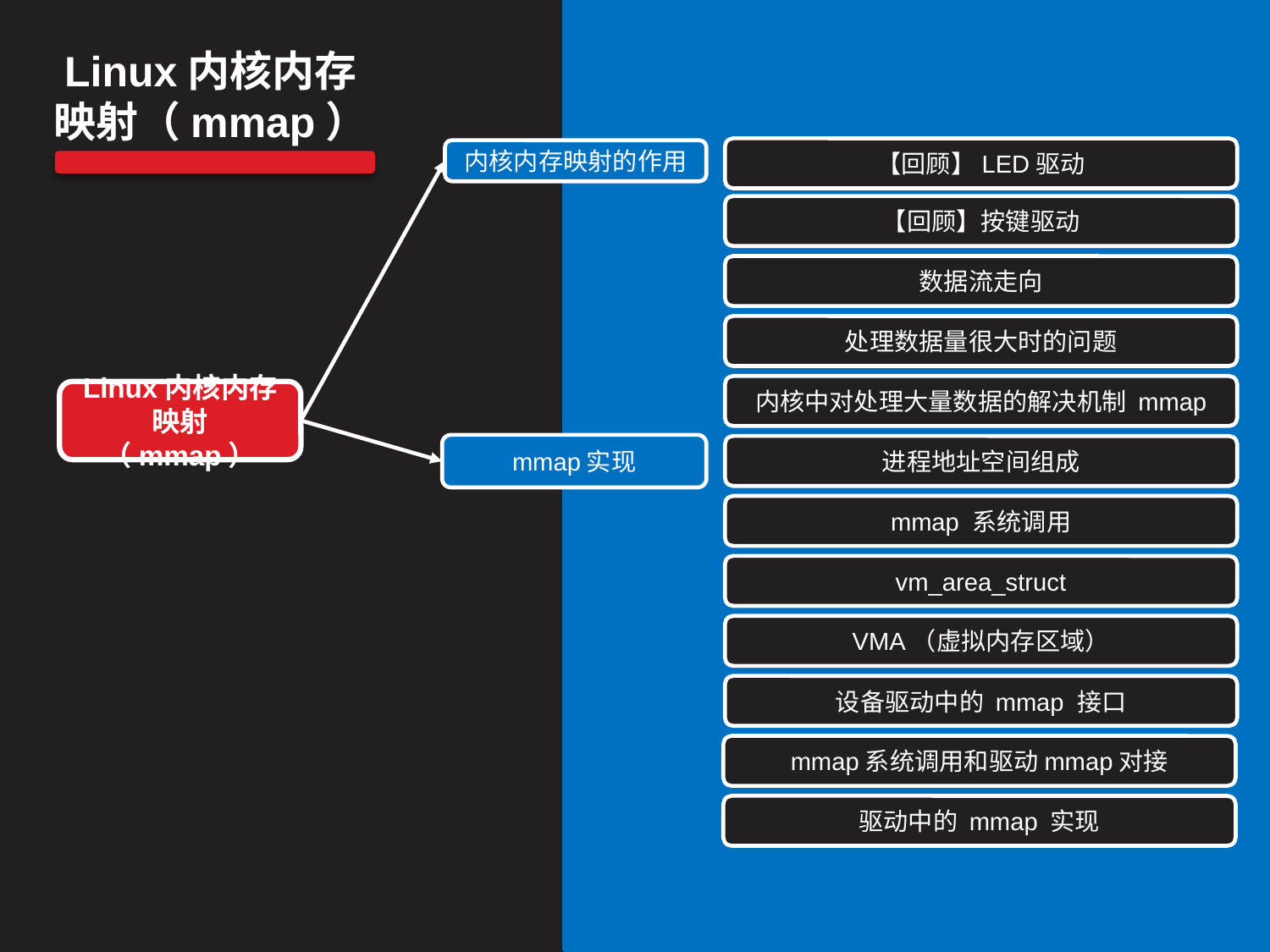

Linux内核内存映射（mmap）

【回顾】LED驱动
内核内存映射的作用
【回顾】按键驱动
数据流走向
处理数据量很大时的问题
内核中对处理大量数据的解决机制 mmap
Linux内核内存映射（mmap）
mmap实现
进程地址空间组成
mmap 系统调用
vm_area_struct
VMA（虚拟内存区域）
设备驱动中的 mmap 接口
mmap系统调用和驱动mmap对接
驱动中的 mmap 实现